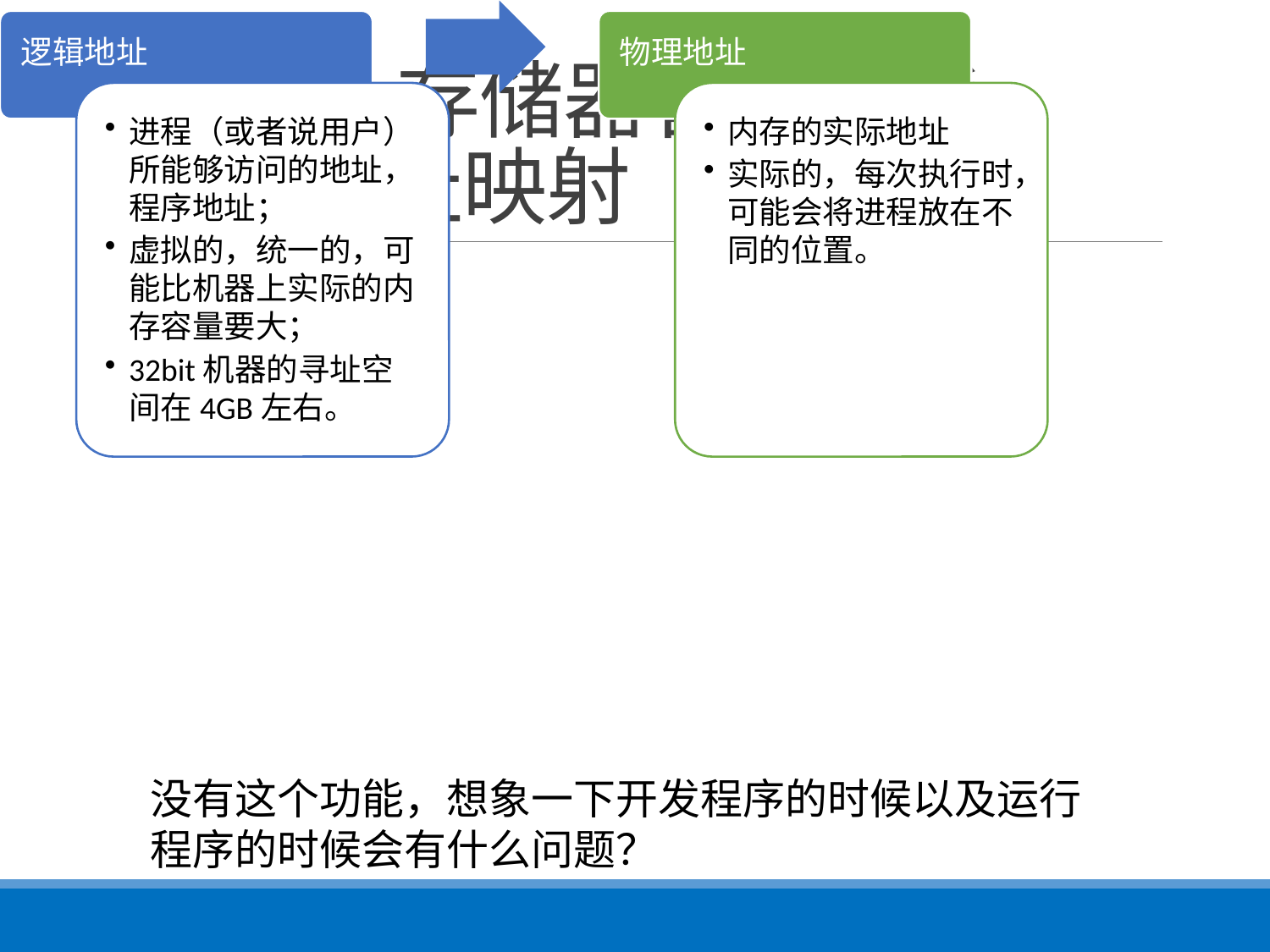

# 1.4.2.3 存储器管理功能 ——地址映射
逻辑地址
进程（或者说用户）所能够访问的地址，程序地址；
虚拟的，统一的，可能比机器上实际的内存容量要大；
32bit机器的寻址空间在4GB左右。

物理地址
内存的实际地址
实际的，每次执行时，可能会将进程放在不同的位置。
没有这个功能，想象一下开发程序的时候以及运行程序的时候会有什么问题？